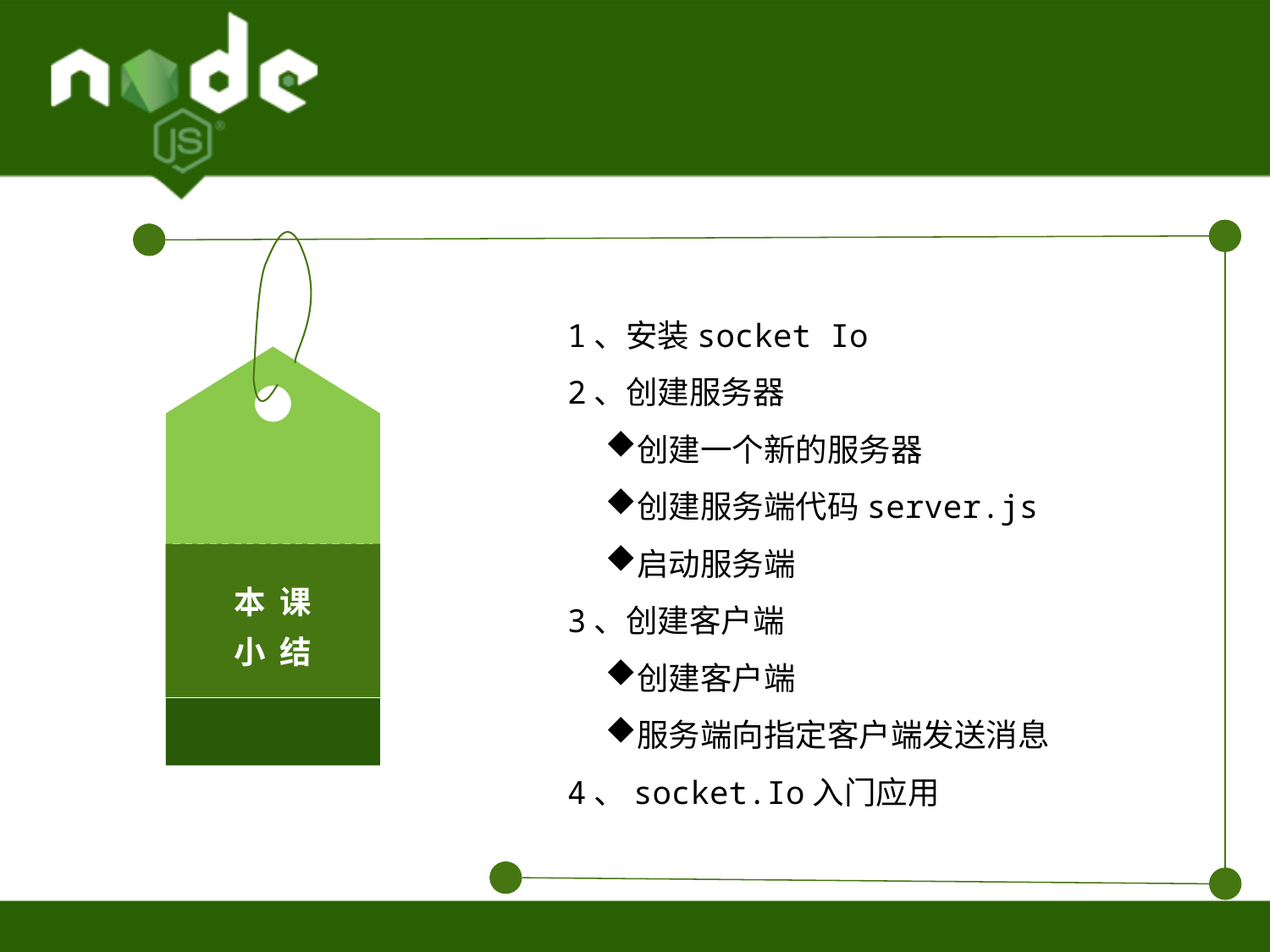

本  课
小  结

1、安装socket Io
2、创建服务器
创建一个新的服务器
创建服务端代码server.js
启动服务端
3、创建客户端
创建客户端
服务端向指定客户端发送消息
4、socket.Io入门应用